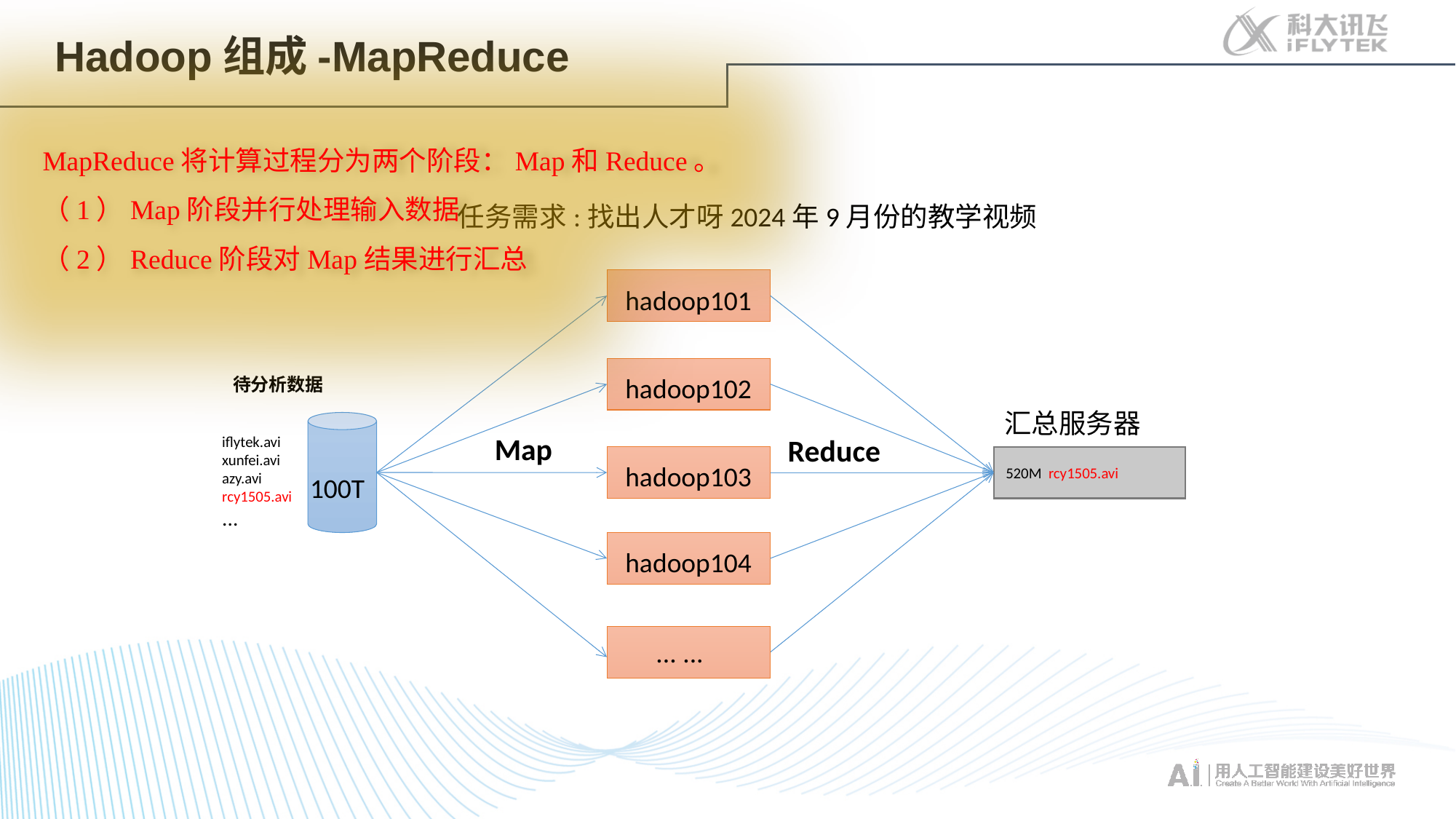

# Hadoop组成-MapReduce
MapReduce将计算过程分为两个阶段：Map和Reduce。
（1）Map阶段并行处理输入数据
（2）Reduce阶段对Map结果进行汇总
任务需求:找出人才呀2024年9月份的教学视频

hadoop101

hadoop102
待分析数据
汇总服务器

Map
Reduce
iflytek.avi
xunfei.avi
azy.avi
rcy1505.avi
...

hadoop103
520M  rcy1505.avi

 100T

hadoop104

... ...